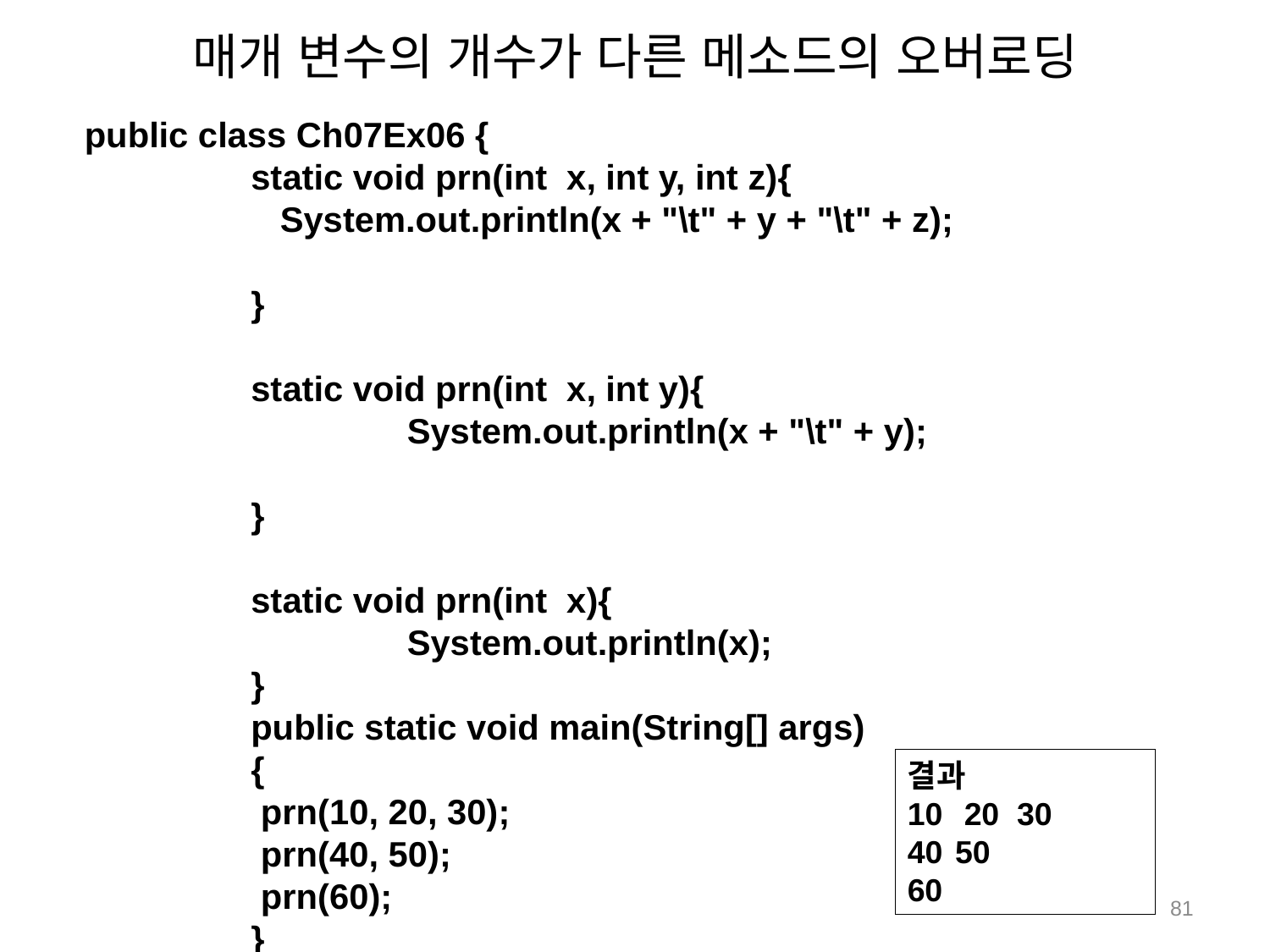

# 매개 변수의 개수가 다른 메소드의 오버로딩
           public class Ch07Ex06 {
		  static void prn(int  x, int y, int z){
		     System.out.println(x + "\t" + y + "\t" + z);
		  }

		  static void prn(int  x, int y){
			     System.out.println(x + "\t" + y);
		  }

		  static void prn(int  x){
			     System.out.println(x);
		  }
		  public static void main(String[] args)
		  {
		   prn(10, 20, 30);
		   prn(40, 50);
		   prn(60);
		  }
	}

결과
20   30
50
60
결과
 20  30
50
60
81